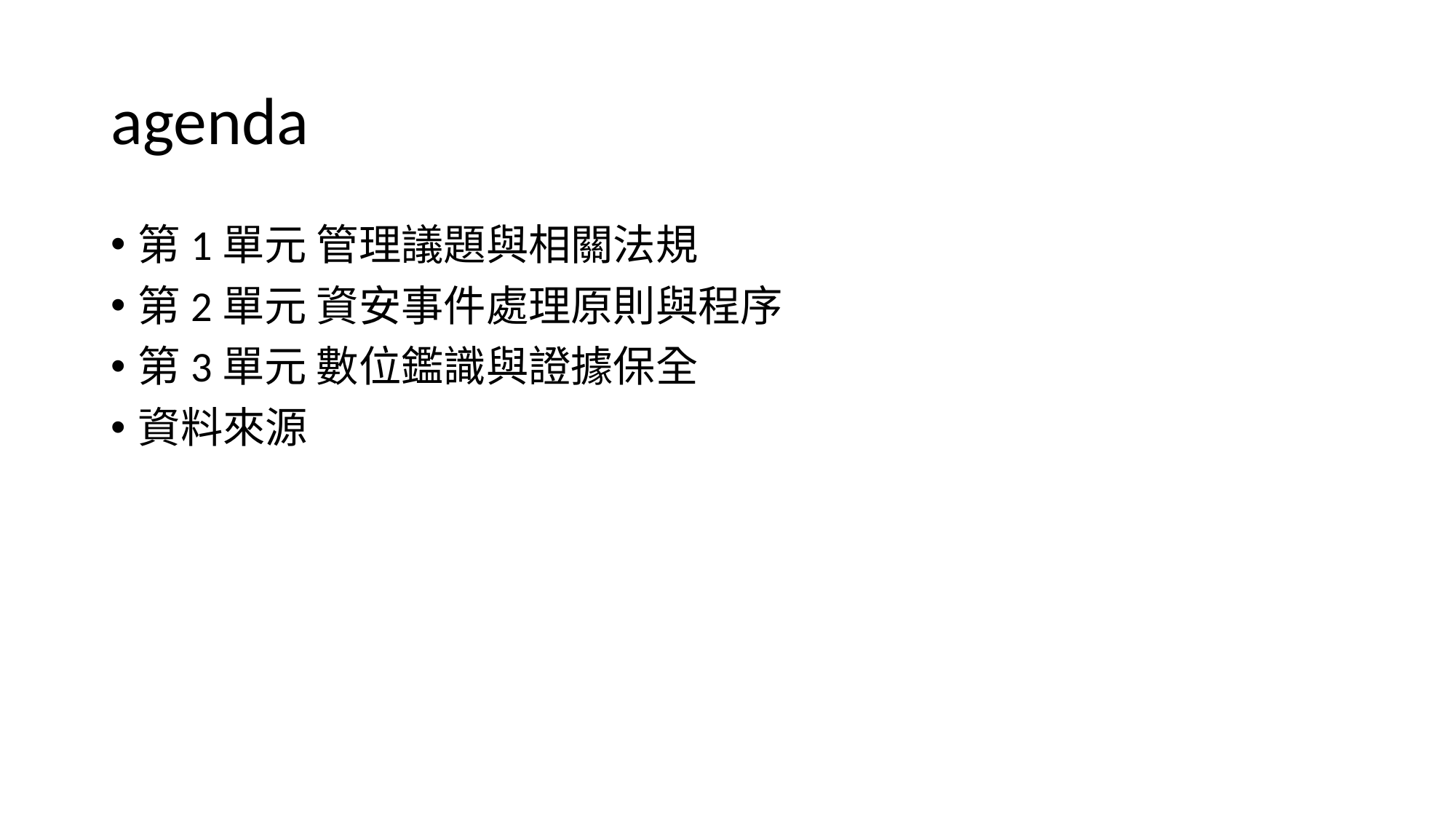

# agenda
第1單元 管理議題與相關法規
第2單元 資安事件處理原則與程序
第3單元 數位鑑識與證據保全
資料來源